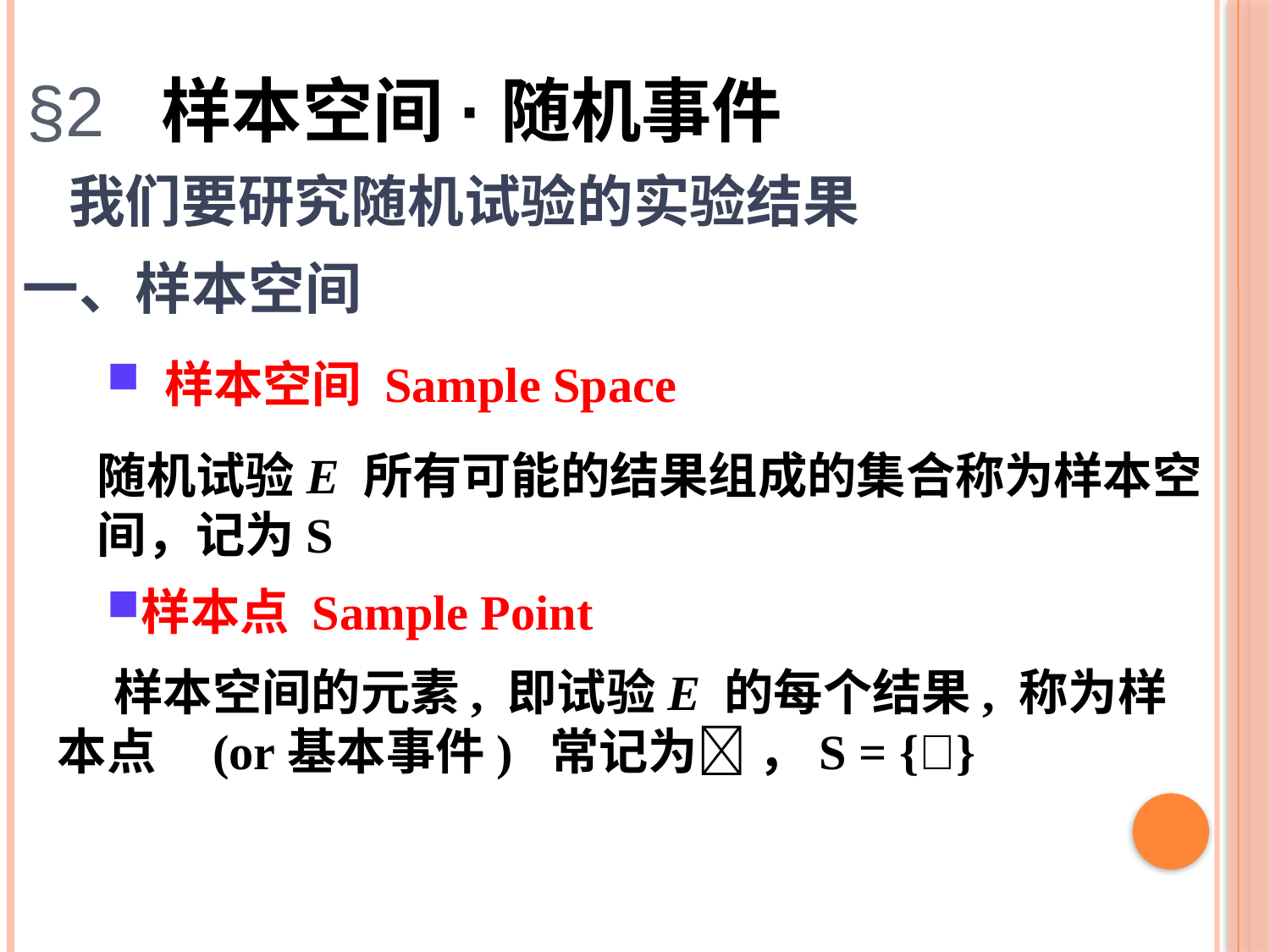

§2  样本空间·随机事件
 我们要研究随机试验的实验结果
一、样本空间
 样本空间 Sample Space
随机试验E 所有可能的结果组成的集合称为样本空
间，记为S
样本点 Sample Point
    样本空间的元素, 即试验E 的每个结果, 称为样本点    (or基本事件)  常记为ω ，S = {ω}